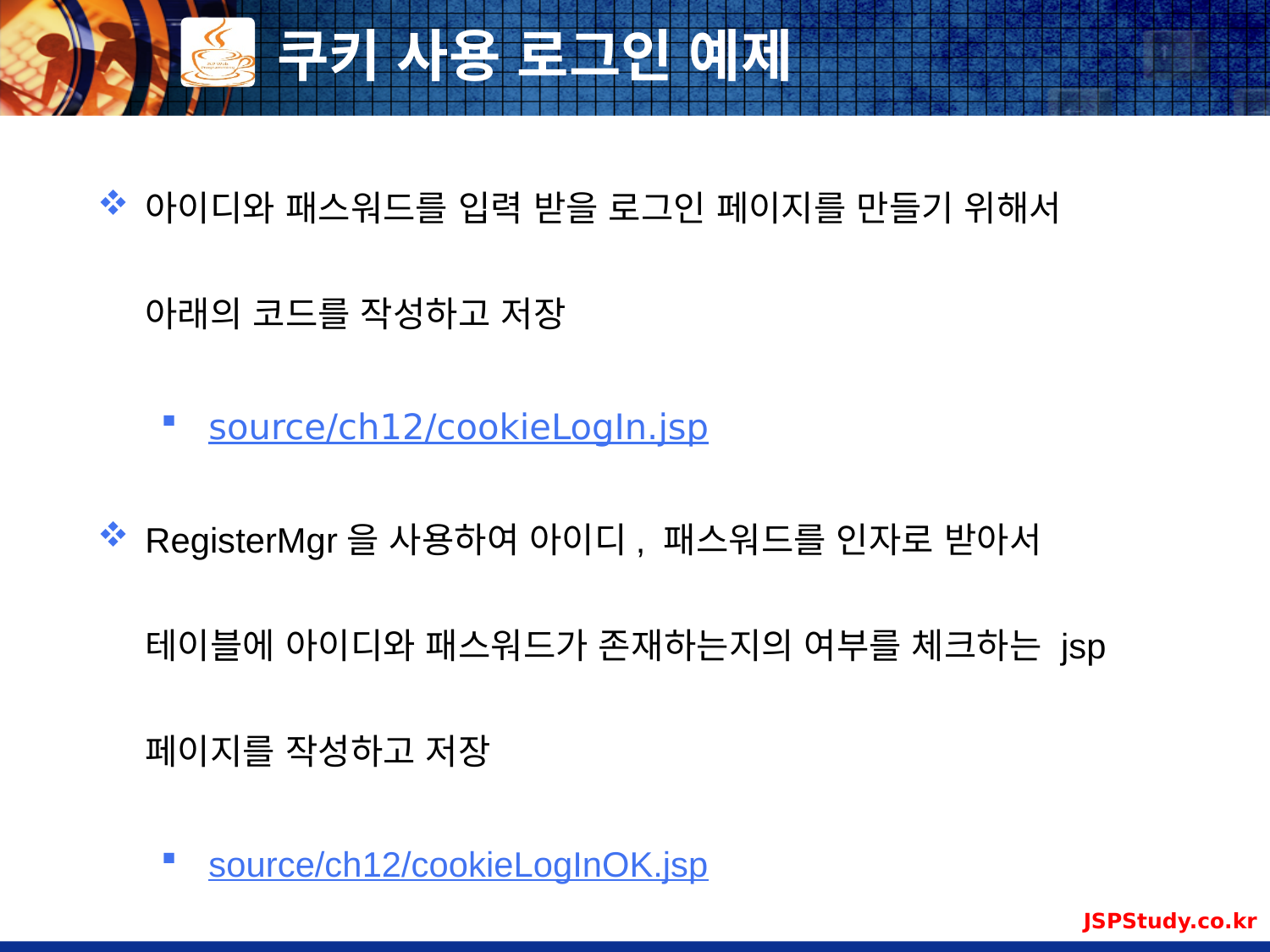

# 쿠키 사용 로그인 예제
아이디와 패스워드를 입력 받을 로그인 페이지를 만들기 위해서 아래의 코드를 작성하고 저장
source/ch12/cookieLogIn.jsp
RegisterMgr을 사용하여 아이디, 패스워드를 인자로 받아서 테이블에 아이디와 패스워드가 존재하는지의 여부를 체크하는 jsp 페이지를 작성하고 저장
source/ch12/cookieLogInOK.jsp
JSPStudy.co.kr